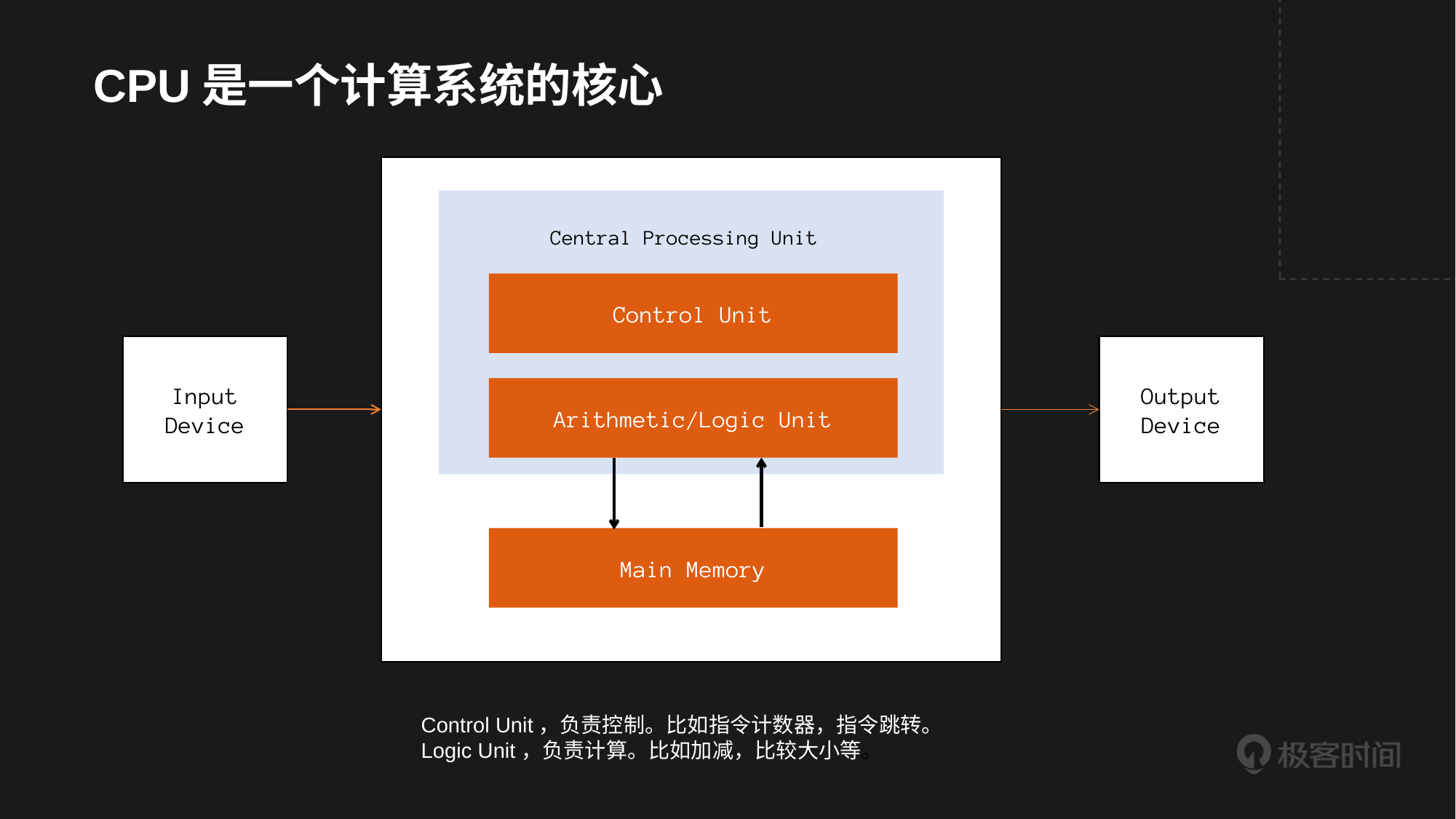

CPU是一个计算系统的核心

Central Processing Unit
Control Unit
Input
Device
Output
Device
Arithmetic/Logic Unit
Main Memory
Control Unit，负责控制。比如指令计数器，指令跳转。
Logic Unit，负责计算。比如加减，比较大小等。